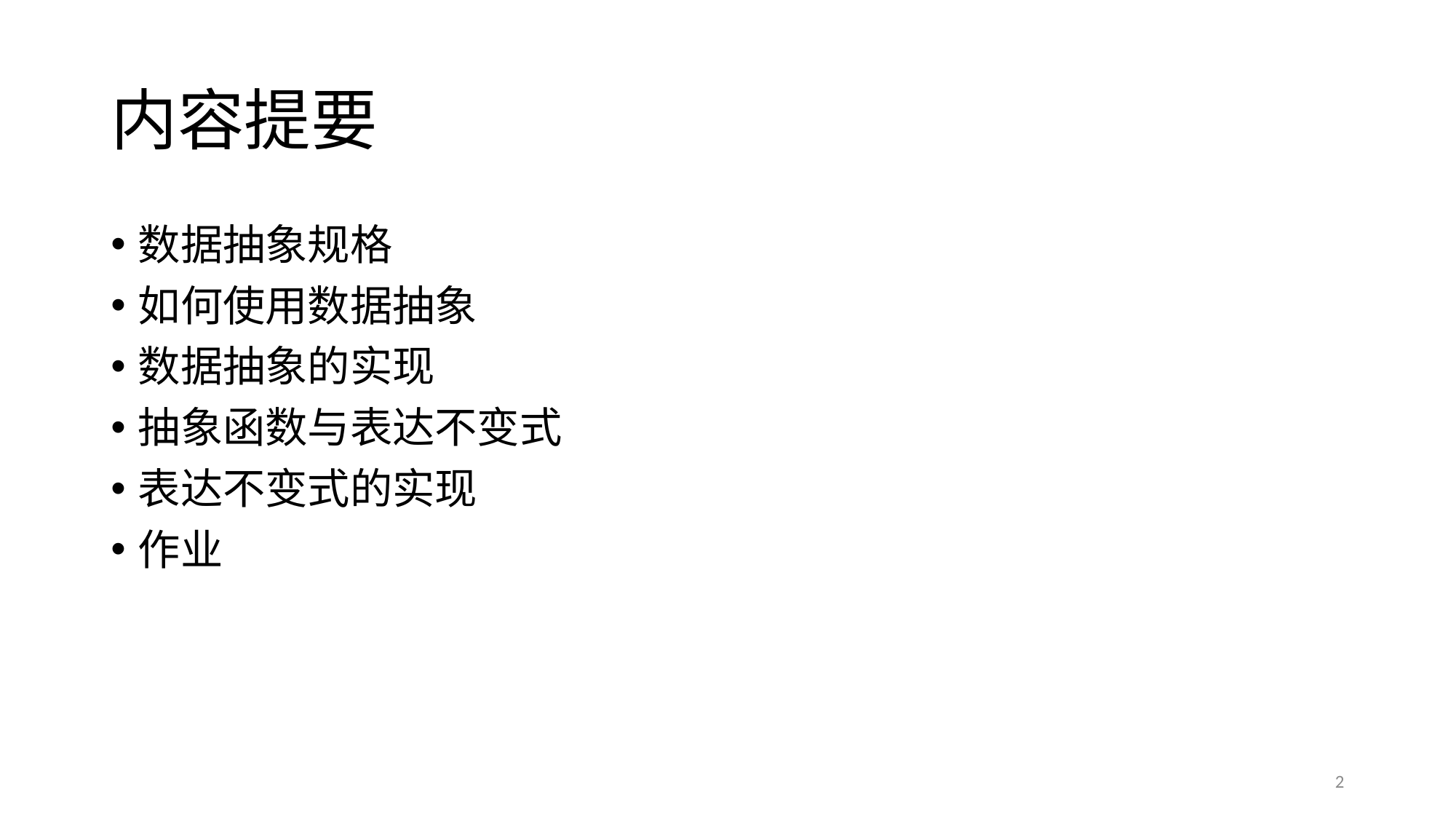

# 内容提要
数据抽象规格
如何使用数据抽象
数据抽象的实现
抽象函数与表达不变式
表达不变式的实现
作业
2